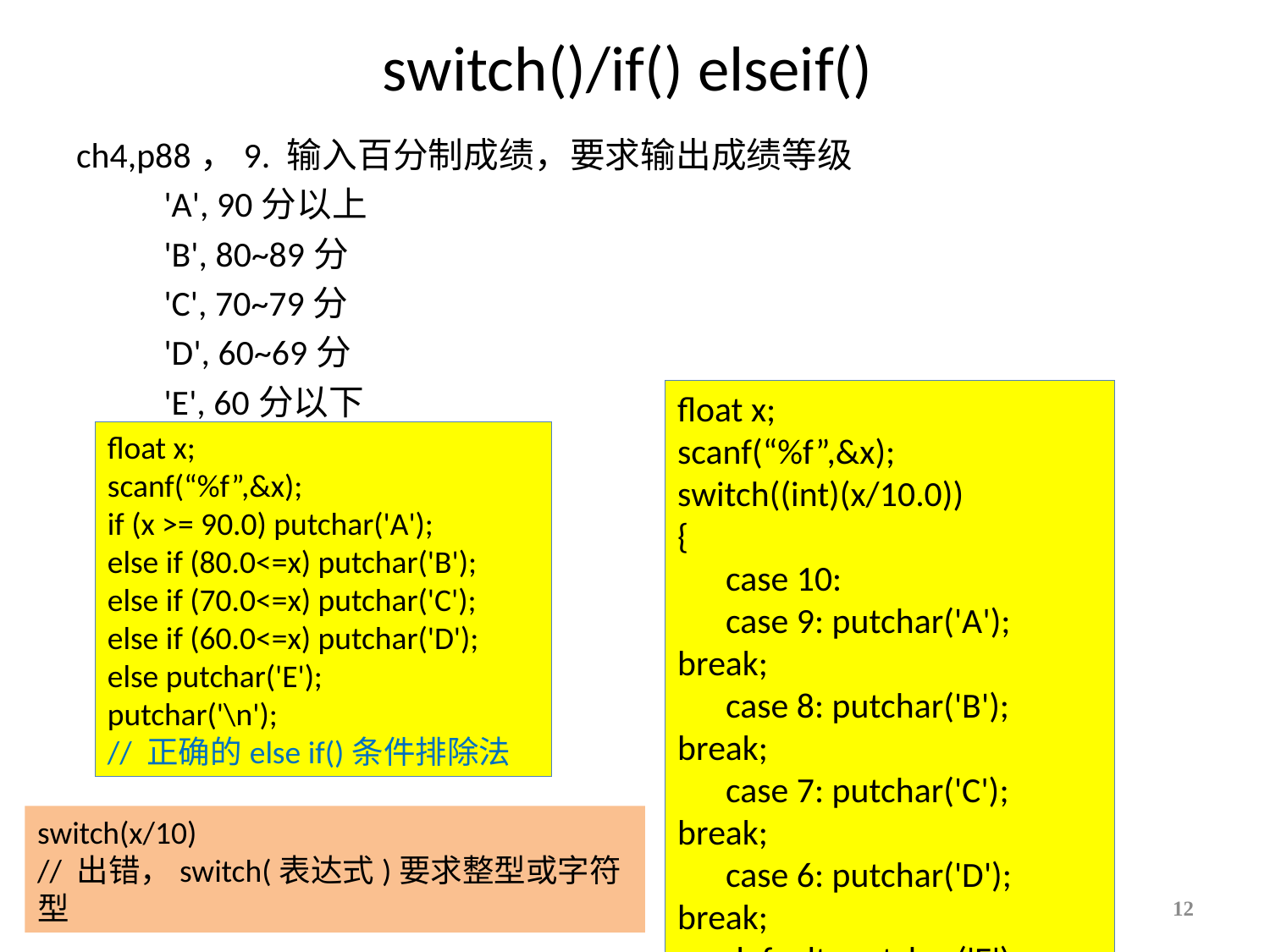

# switch()/if() elseif()
ch4,p88，9. 输入百分制成绩，要求输出成绩等级
   'A', 90分以上
   'B', 80~89分
   'C', 70~79分
   'D', 60~69分
   'E', 60分以下

float x;
scanf(“%f”,&x);
switch((int)(x/10.0))
{
      case 10:
      case 9: putchar('A'); break;
      case 8: putchar('B'); break;
      case 7: putchar('C'); break;
      case 6: putchar('D'); break;
      default: putchar('E');
}
putchar('\n');
float x;
scanf(“%f”,&x);
if (x >= 90.0) putchar('A');
else if (80.0<=x) putchar('B');
else if (70.0<=x) putchar('C');
else if (60.0<=x) putchar('D');
else putchar('E');
putchar('\n');
// 正确的else if()条件排除法
switch(x/10)
// 出错，switch(表达式)要求整型或字符型
12